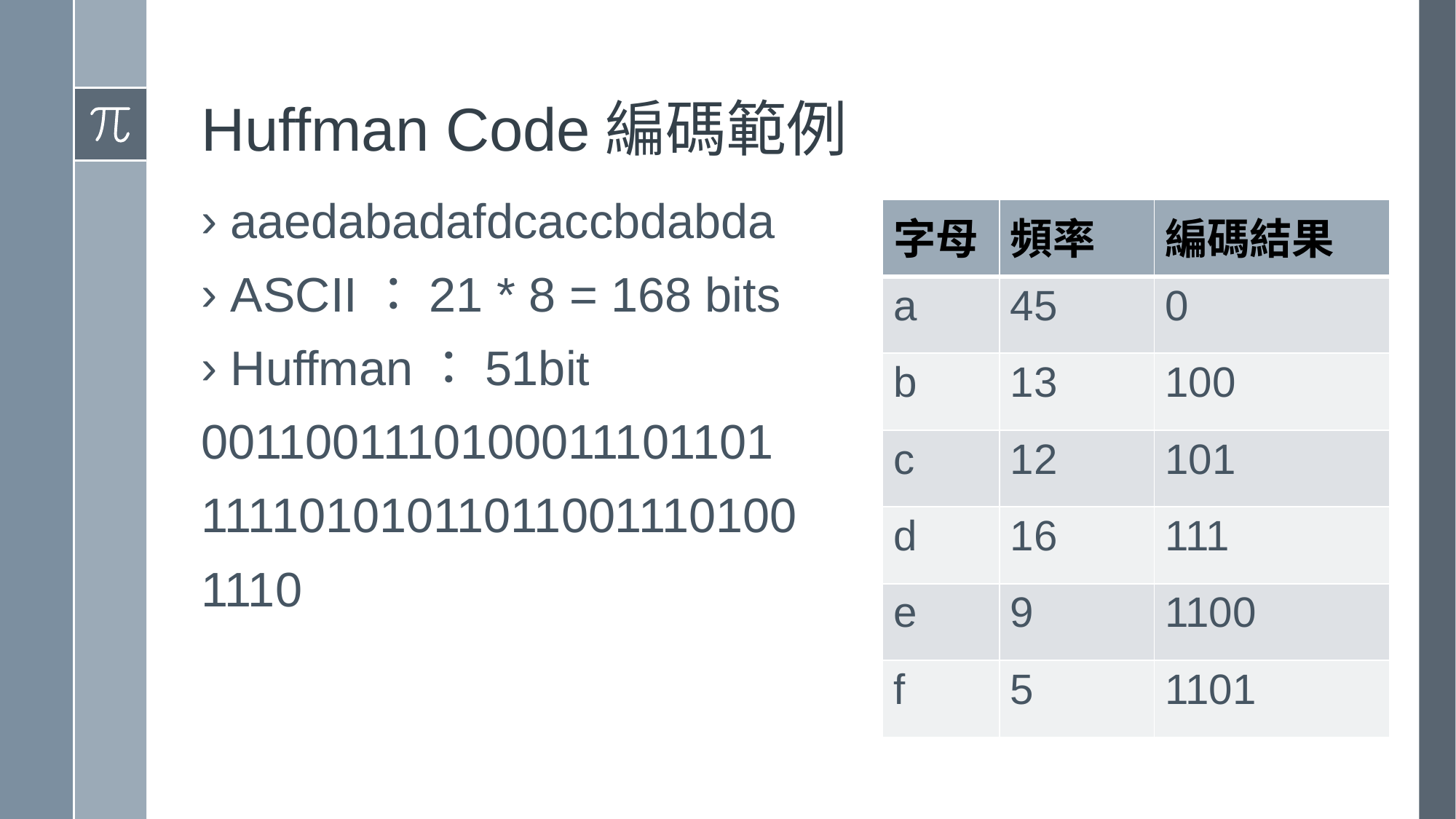

# Huffman Code編碼範例
aaedabadafdcaccbdabda
ASCII：21 * 8 = 168 bits
Huffman：51bit
0011001110100011101101
11110101011011001110100
1110

| 字母 | 頻率 | 編碼結果 |
| --- | --- | --- |
| a | 45 | 0 |
| b | 13 | 100 |
| c | 12 | 101 |
| d | 16 | 111 |
| e | 9 | 1100 |
| f | 5 | 1101 |